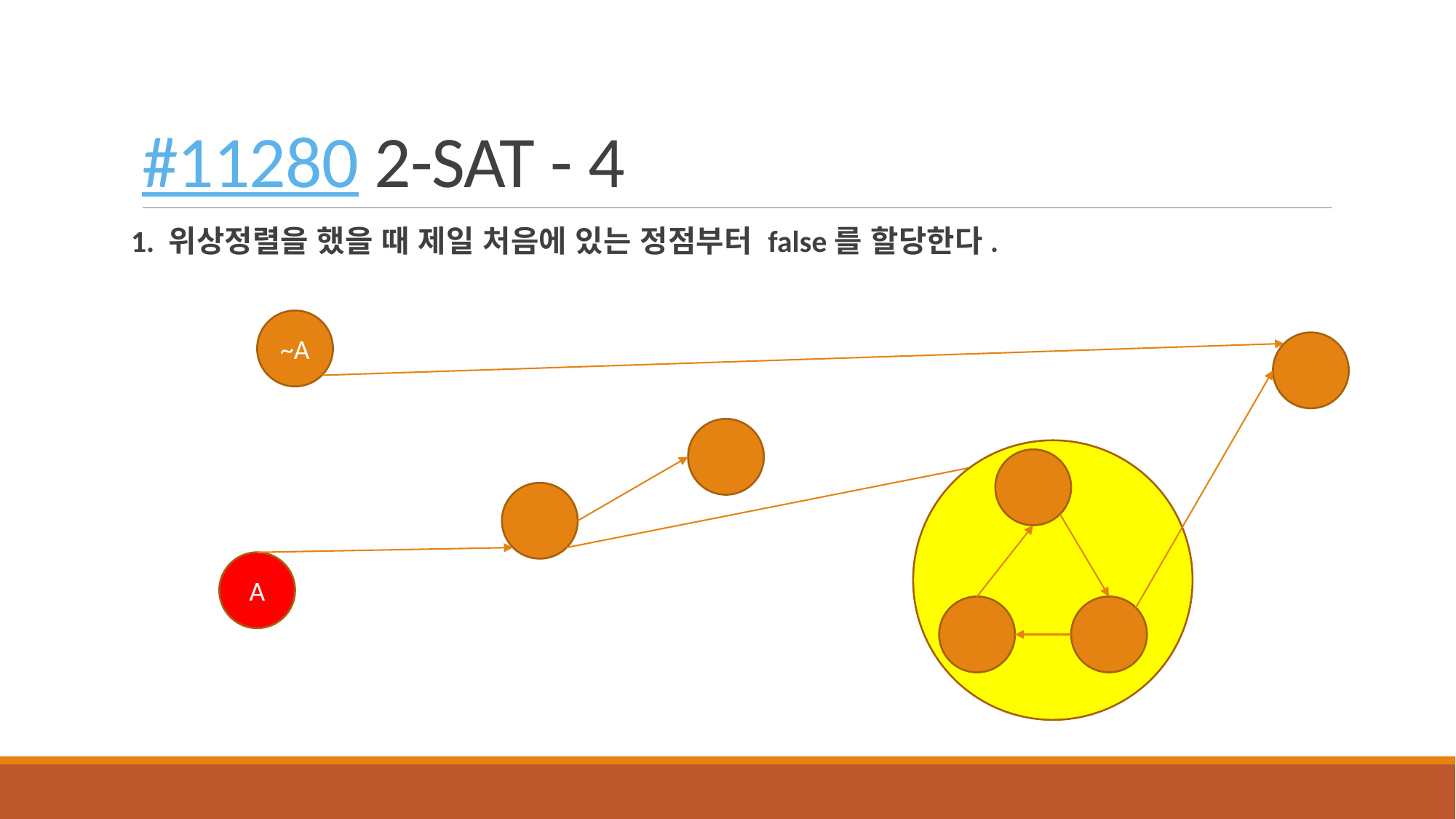

# #11280 2-SAT - 4
1. 위상정렬을 했을 때 제일 처음에 있는 정점부터 false를 할당한다.
~A

A